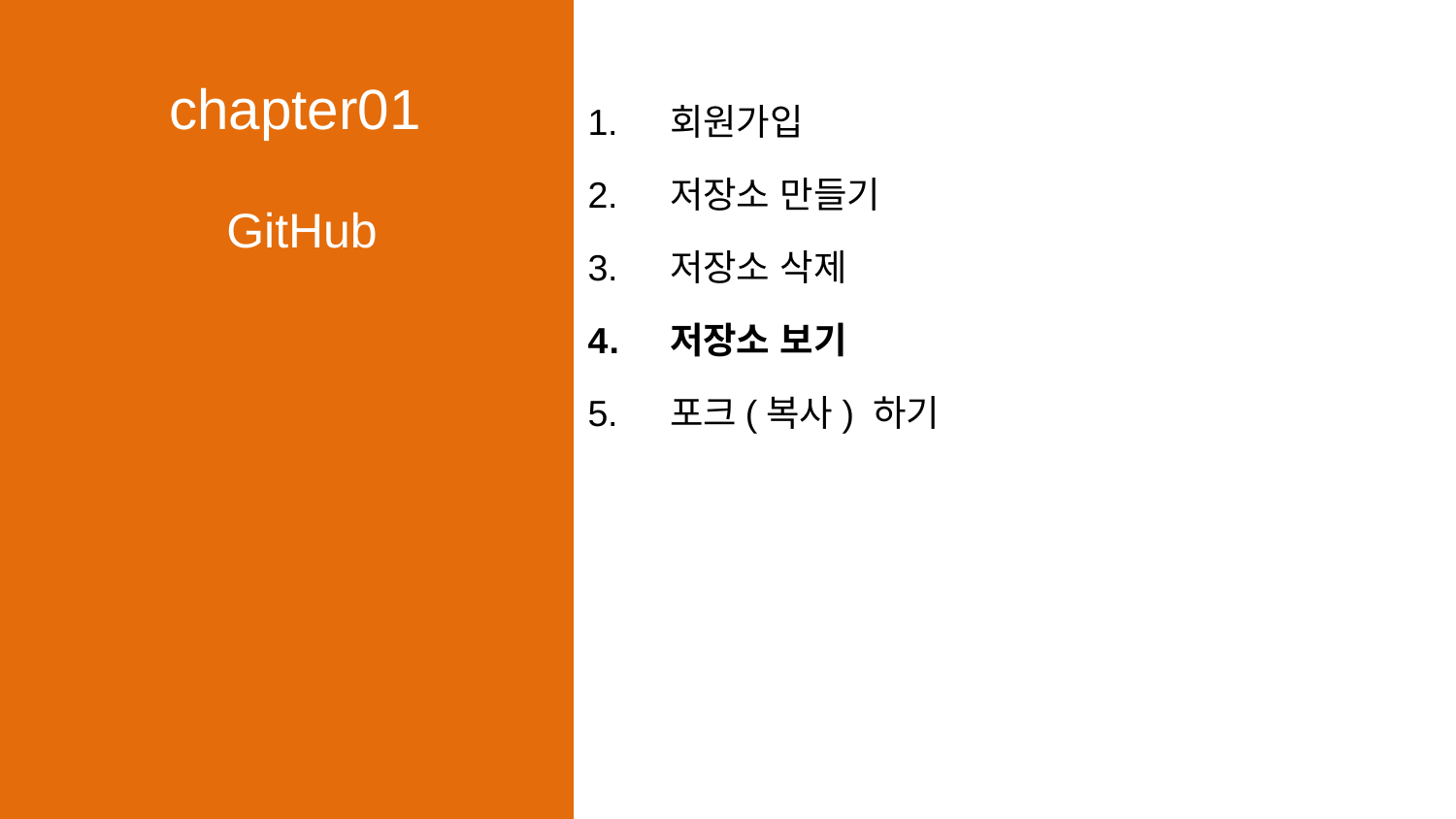

chapter01

 GitHub
회원가입
저장소 만들기
저장소 삭제
저장소 보기
포크(복사) 하기